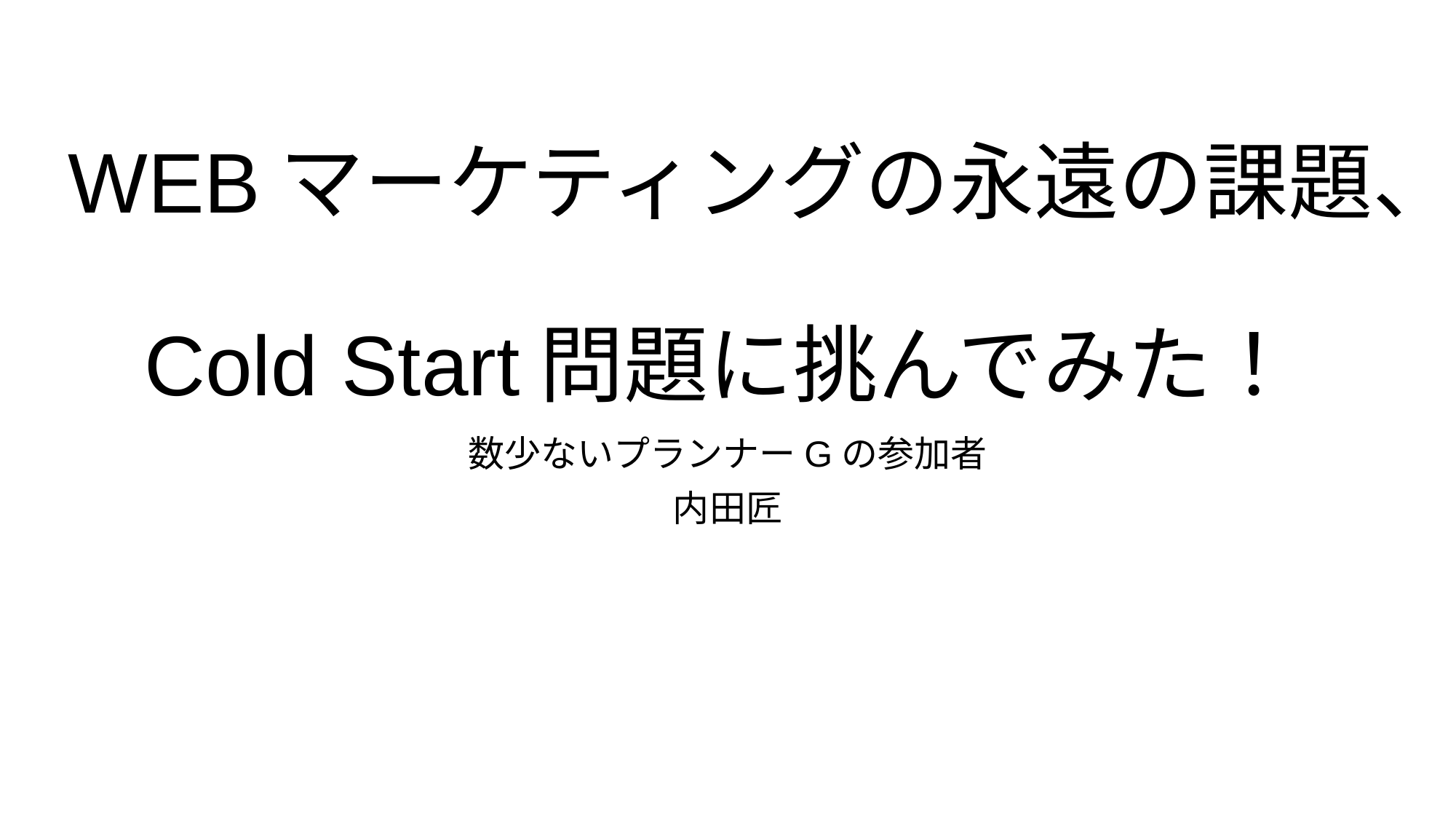

# WEBマーケティングの永遠の課題、 Cold Start問題に挑んでみた！
数少ないプランナーGの参加者
内田匠